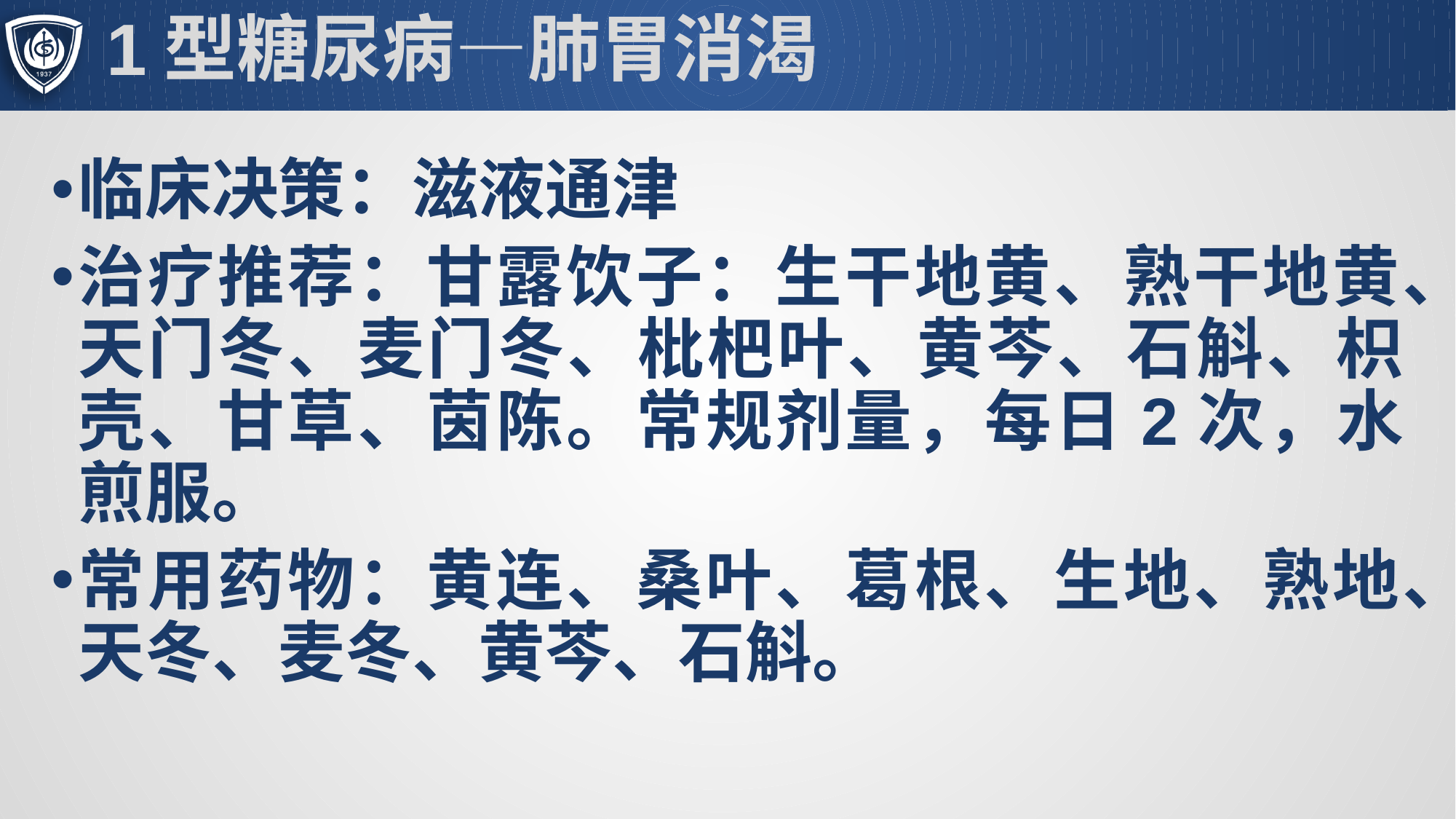

# 1型糖尿病—肺胃消渴
临床决策：滋液通津
治疗推荐：甘露饮子：生干地黄、熟干地黄、天门冬、麦门冬、枇杷叶、黄芩、石斛、枳壳、甘草、茵陈。常规剂量，每日2次，水煎服。
常用药物：黄连、桑叶、葛根、生地、熟地、天冬、麦冬、黄芩、石斛。